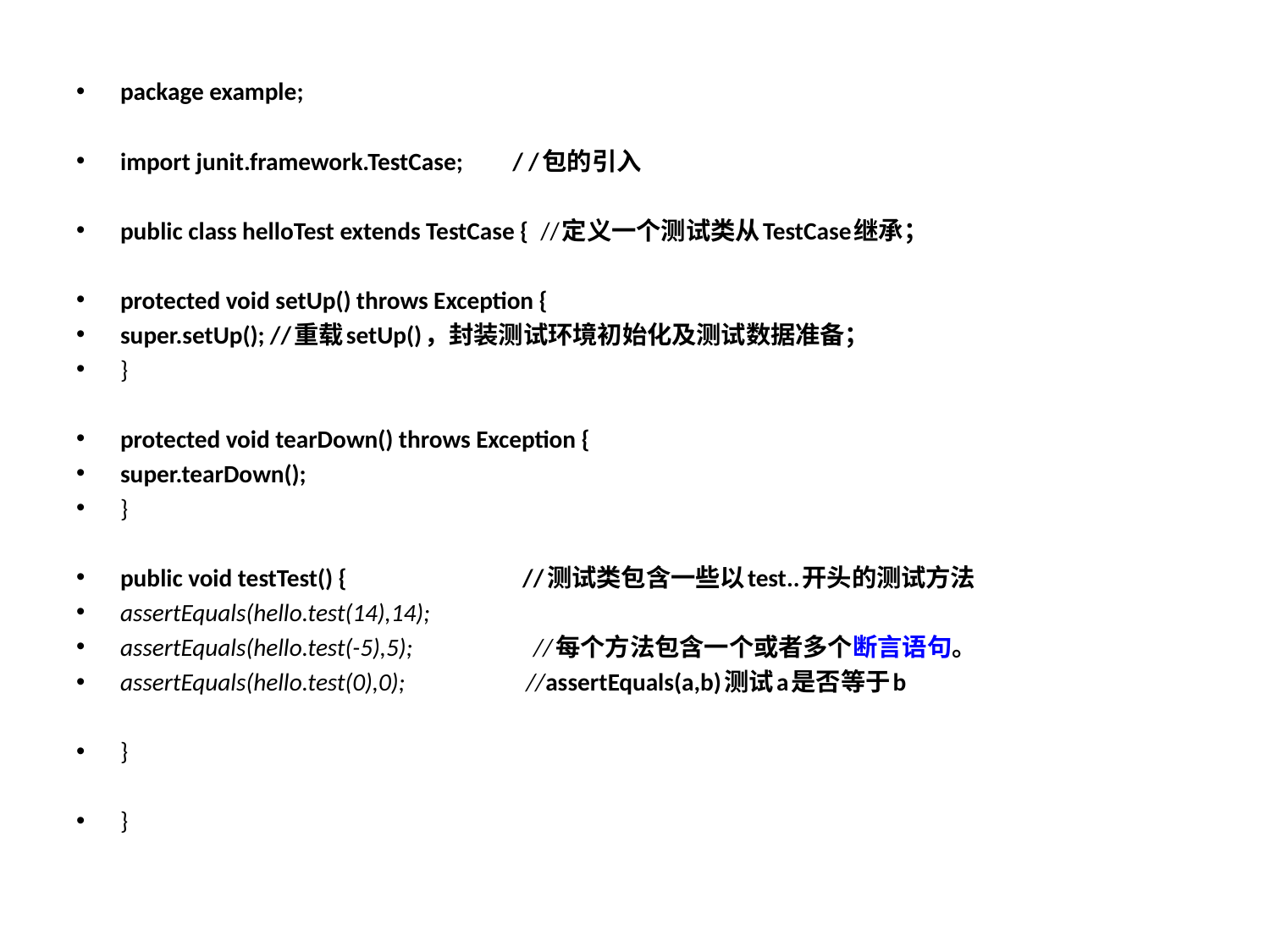

package example;

import junit.framework.TestCase;         / /包的引入

public class helloTest extends TestCase {  //定义一个测试类从TestCase继承；

protected void setUp() throws Exception {
super.setUp(); //重载setUp()，封装测试环境初始化及测试数据准备；
}

protected void tearDown() throws Exception {
super.tearDown();
}

public void testTest() {                                //测试类包含一些以test..开头的测试方法
assertEquals(hello.test(14),14);
assertEquals(hello.test(-5),5);                      //每个方法包含一个或者多个断言语句。
assertEquals(hello.test(0),0);                      //assertEquals(a,b)测试a是否等于b

}

}